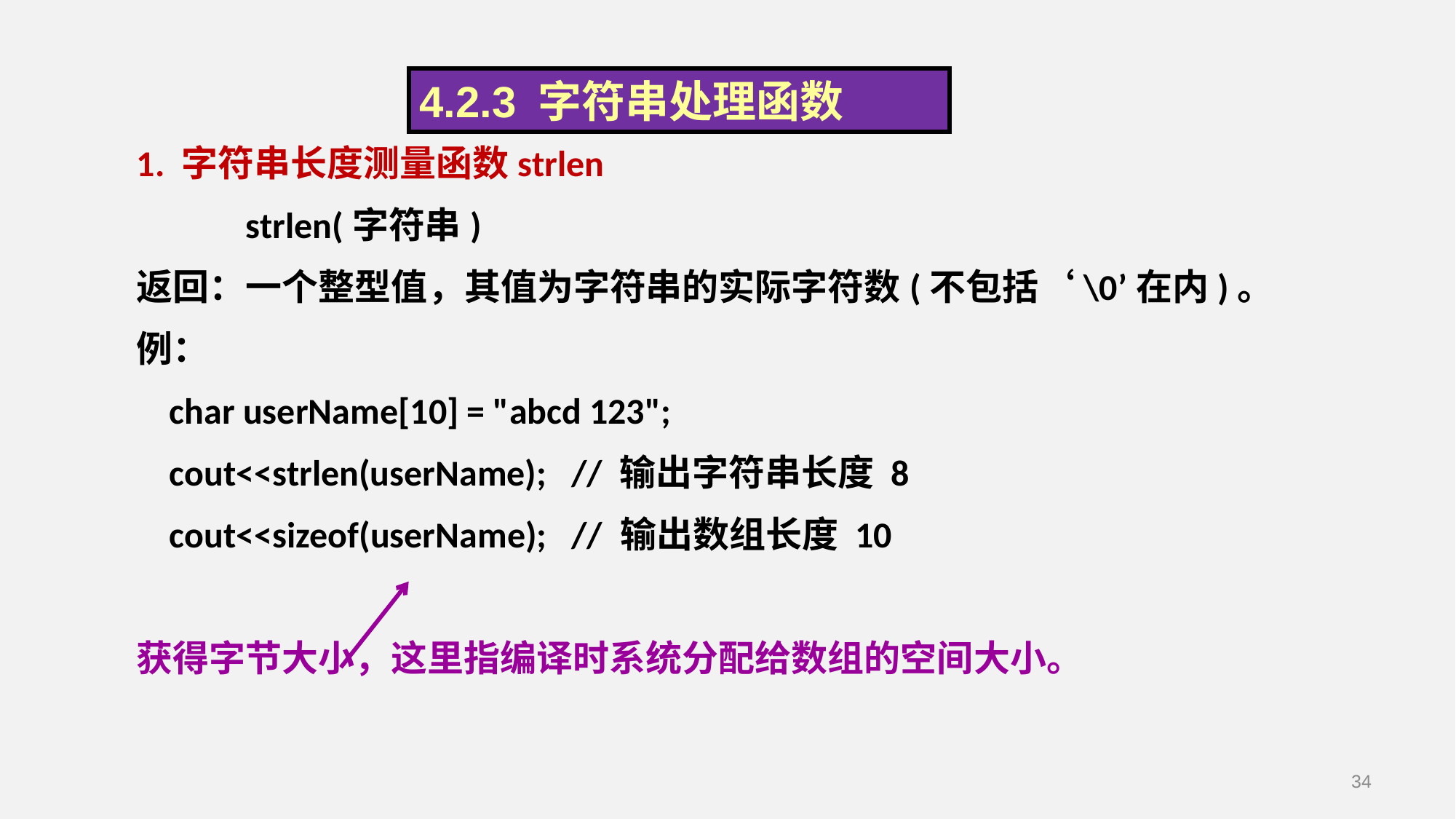

4.2.3 字符串处理函数
1. 字符串长度测量函数strlen
	strlen(字符串)
返回：一个整型值，其值为字符串的实际字符数(不包括‘\0’在内)。
例：
    char userName[10] = "abcd 123";
    cout<<strlen(userName);   // 输出字符串长度 8
    cout<<sizeof(userName);   // 输出数组长度 10

获得字节大小，这里指编译时系统分配给数组的空间大小。
34